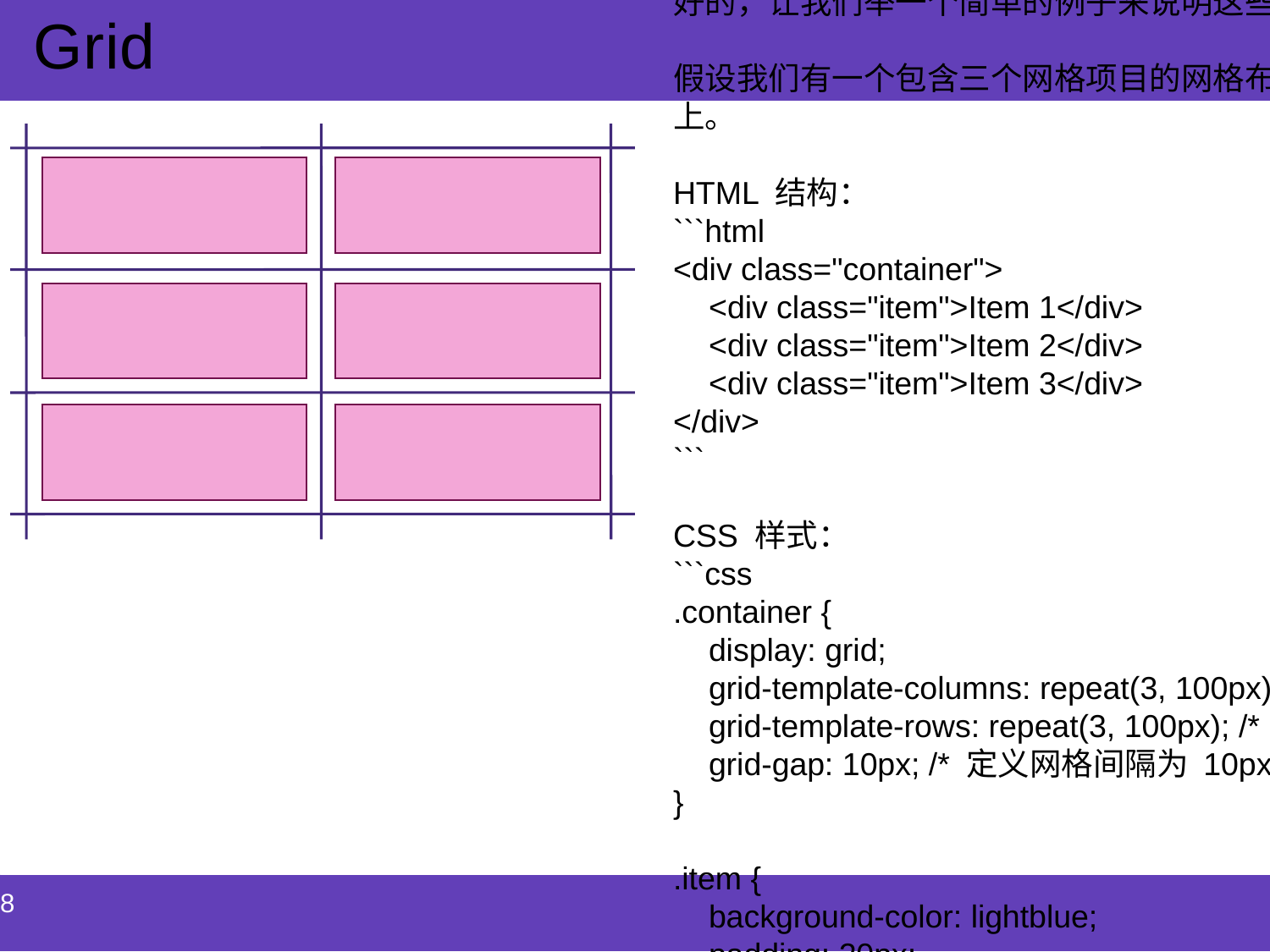

好的，让我们举一个简单的例子来说明这些属性的用法：

假设我们有一个包含三个网格项目的网格布局，每个项目都被放置在不同的行和列上。

HTML 结构：
```html
<div class="container">
    <div class="item">Item 1</div>
    <div class="item">Item 2</div>
    <div class="item">Item 3</div>
</div>
```

CSS 样式：
```css
.container {
    display: grid;
    grid-template-columns: repeat(3, 100px); /* 定义三列，每列宽度为 100px */
    grid-template-rows: repeat(3, 100px); /* 定义三行，每行高度为 100px */
    grid-gap: 10px; /* 定义网格间隔为 10px */
}

.item {
    background-color: lightblue;
    padding: 20px;
    text-align: center;
}

.item:nth-child(1) {
    grid-row-start: 1;
    grid-row-end: 3;
    grid-column-start: 1;
    grid-column-end: 3;
}

.item:nth-child(2) {
    grid-row: 1 / 3; /* 通过简化方式定义起始行和结束行 */
    grid-column: 3; /* 通过简化方式定义起始列和结束列 */
}

.item:nth-child(3) {
    grid-area: 2 / 2 / 3 / 4; /* 通过 grid-area 属性一次性定义位置 */
}
```

在这个例子中，我们有一个 `.container` 元素，其中包含三个 `.item` 子元素。每个项目都有不同的位置。

- 第一个项目跨越了第一行和第二行，以及第一列和第二列。
- 第二个项目从第一行到第二行，以及第三列。
- 第三个项目占据了第二行和第三行之间的第二列到第三列。

这就是如何使用 `grid-row-start`、`grid-row-end`、`grid-column-start`、`grid-column-end`、`grid-row`、`grid-column` 和 `grid-area` 属性来定义网格项目在网格布局中的位置。
|  |
| --- |

Grid

| 8 |
| --- |